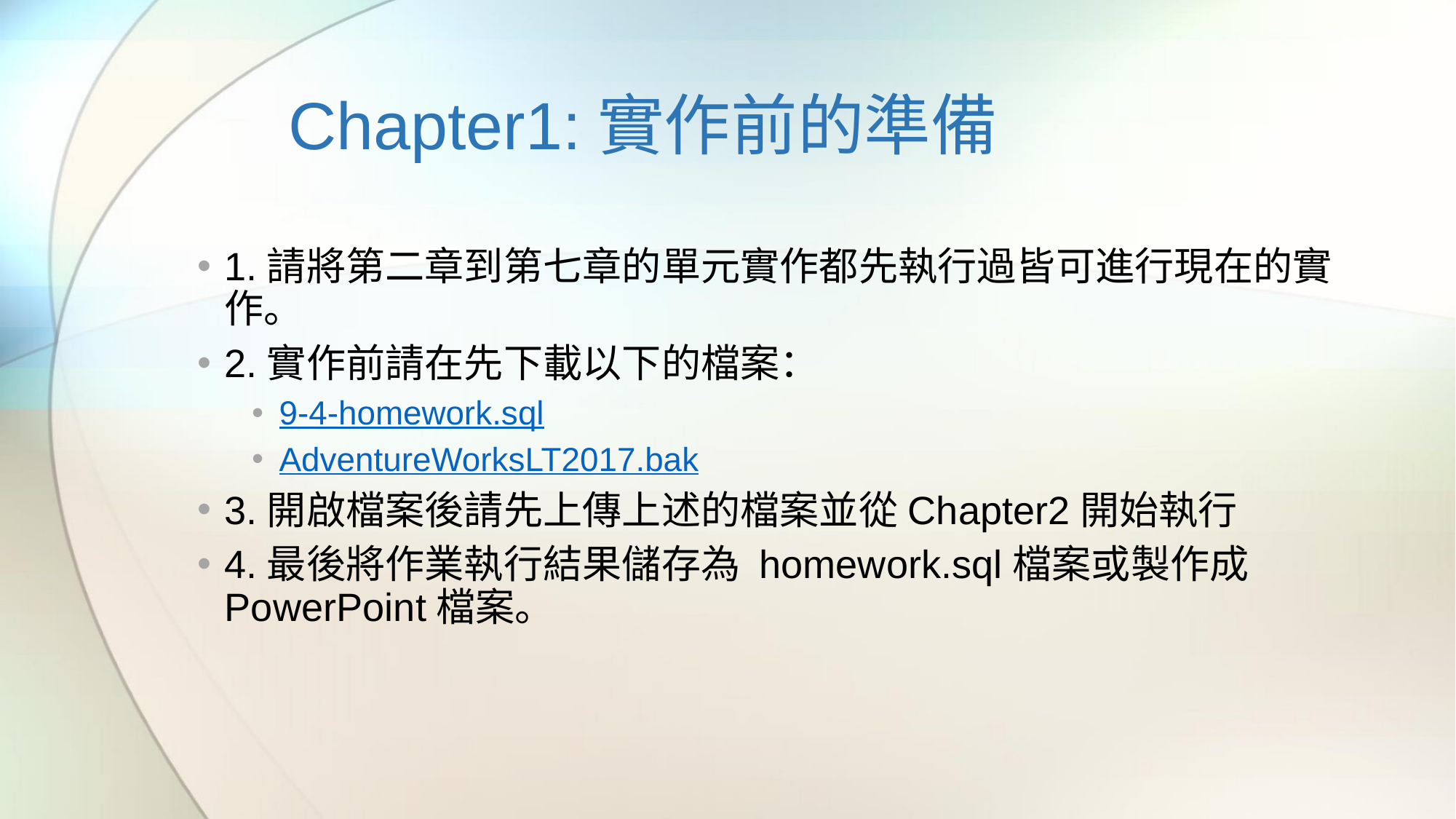

# Chapter1:實作前的準備
1.請將第二章到第七章的單元實作都先執行過皆可進行現在的實作。
2.實作前請在先下載以下的檔案：
9-4-homework.sql
AdventureWorksLT2017.bak
3.開啟檔案後請先上傳上述的檔案並從Chapter2開始執行
4.最後將作業執行結果儲存為 homework.sql檔案或製作成PowerPoint檔案。